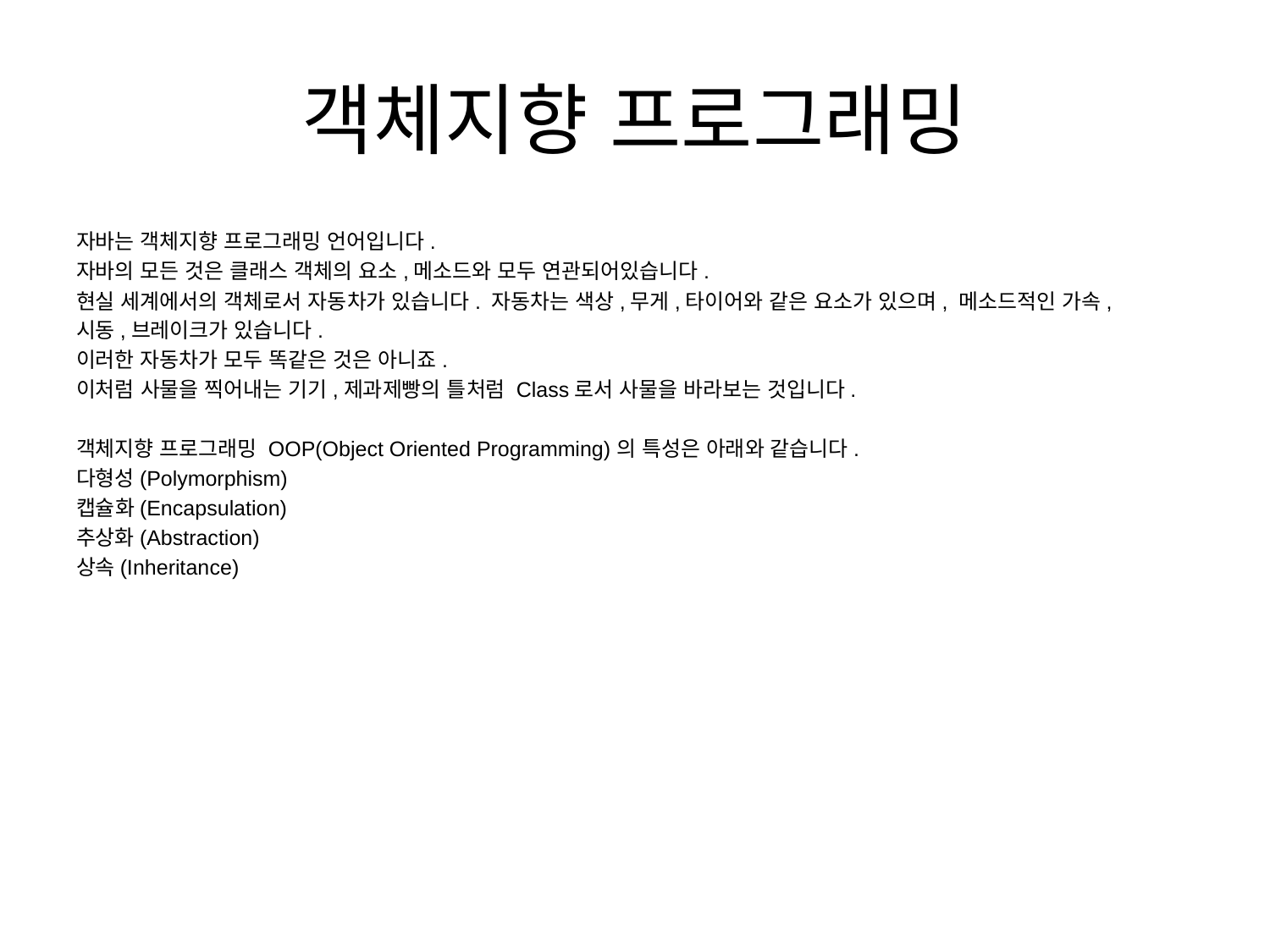

# 객체지향 프로그래밍
자바는 객체지향 프로그래밍 언어입니다.
자바의 모든 것은 클래스 객체의 요소,메소드와 모두 연관되어있습니다.
현실 세계에서의 객체로서 자동차가 있습니다. 자동차는 색상,무게,타이어와 같은 요소가 있으며, 메소드적인 가속,
시동,브레이크가 있습니다.
이러한 자동차가 모두 똑같은 것은 아니죠.
이처럼 사물을 찍어내는 기기,제과제빵의 틀처럼 Class로서 사물을 바라보는 것입니다.

객체지향 프로그래밍 OOP(Object Oriented Programming)의 특성은 아래와 같습니다.
다형성(Polymorphism)
캡슐화(Encapsulation)
추상화(Abstraction)
상속(Inheritance)